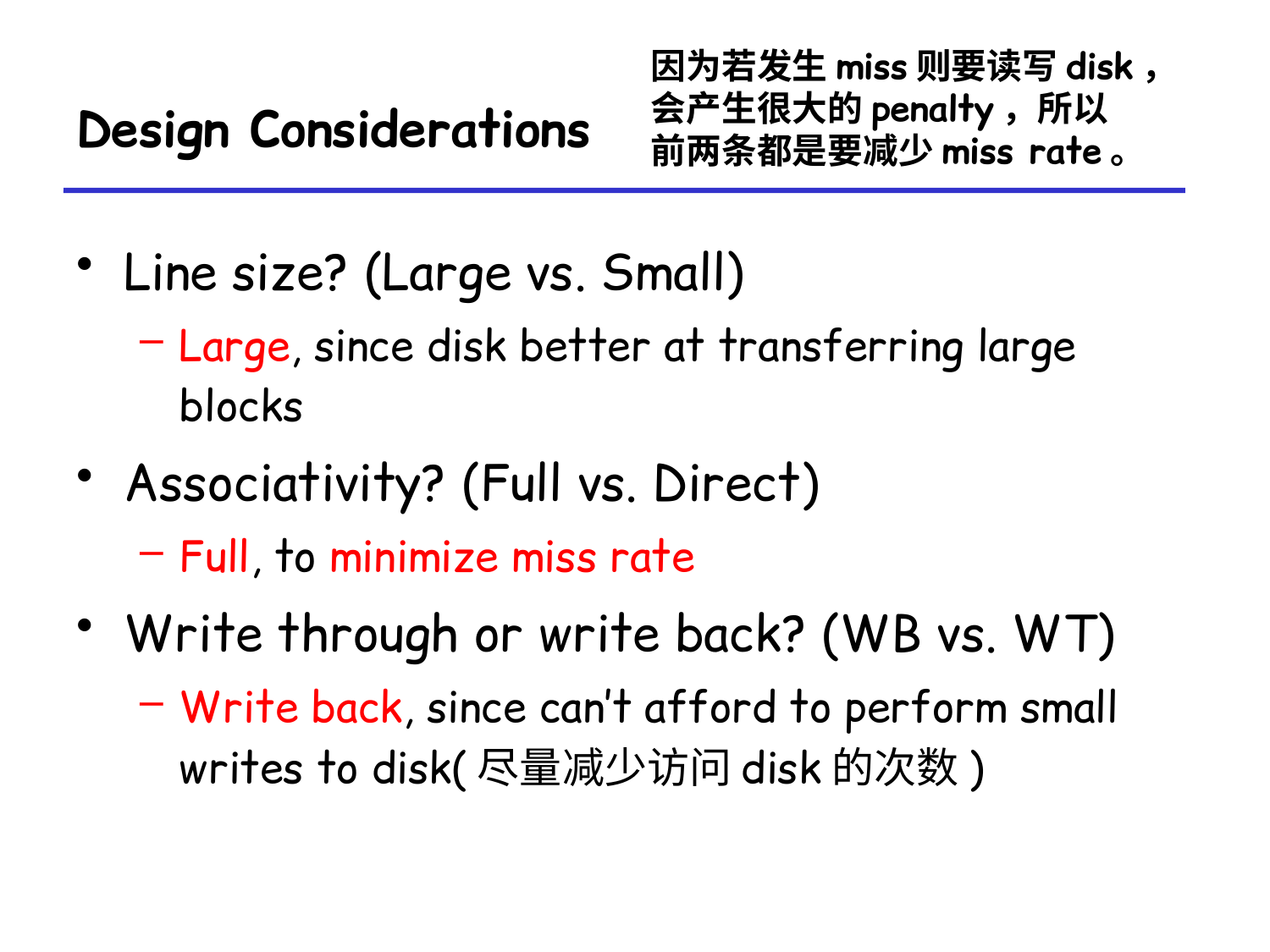

因为若发生miss则要读写disk，
会产生很大的penalty，所以
前两条都是要减少miss rate。
# Design Considerations
Line size? (Large vs. Small)
Large, since disk better at transferring large blocks
Associativity? (Full vs. Direct)
Full, to minimize miss rate
Write through or write back? (WB vs. WT)
Write back, since can’t afford to perform small writes to disk(尽量减少访问disk的次数)
46